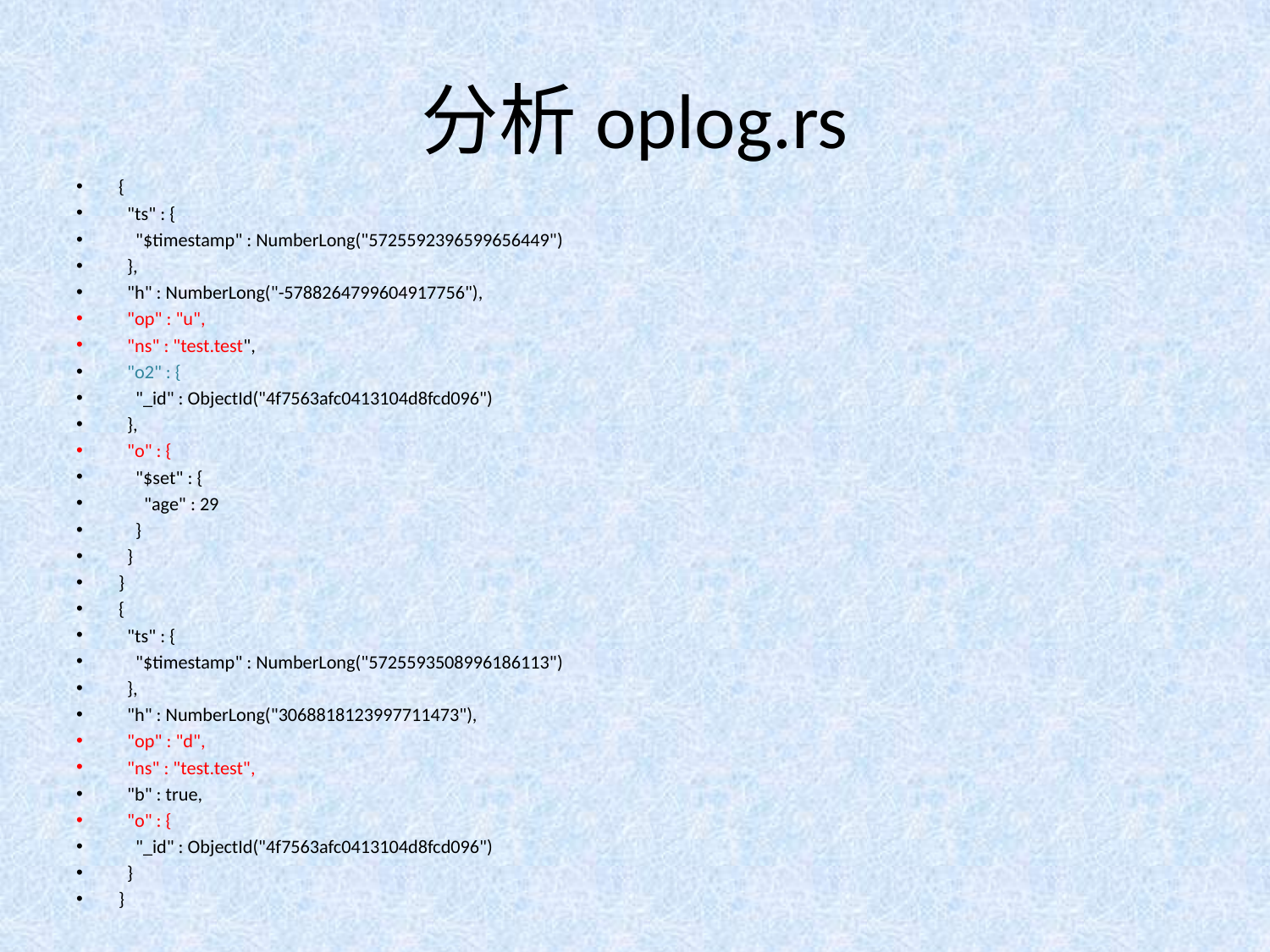

# 分析oplog.rs
{
  "ts" : {
    "$timestamp" : NumberLong("5725592396599656449")
  },
  "h" : NumberLong("-5788264799604917756"),
  "op" : "u",
  "ns" : "test.test",
  "o2" : {
    "_id" : ObjectId("4f7563afc0413104d8fcd096")
  },
  "o" : {
    "$set" : {
      "age" : 29
    }
  }
}
{
  "ts" : {
    "$timestamp" : NumberLong("5725593508996186113")
  },
  "h" : NumberLong("3068818123997711473"),
  "op" : "d",
  "ns" : "test.test",
  "b" : true,
  "o" : {
    "_id" : ObjectId("4f7563afc0413104d8fcd096")
  }
}